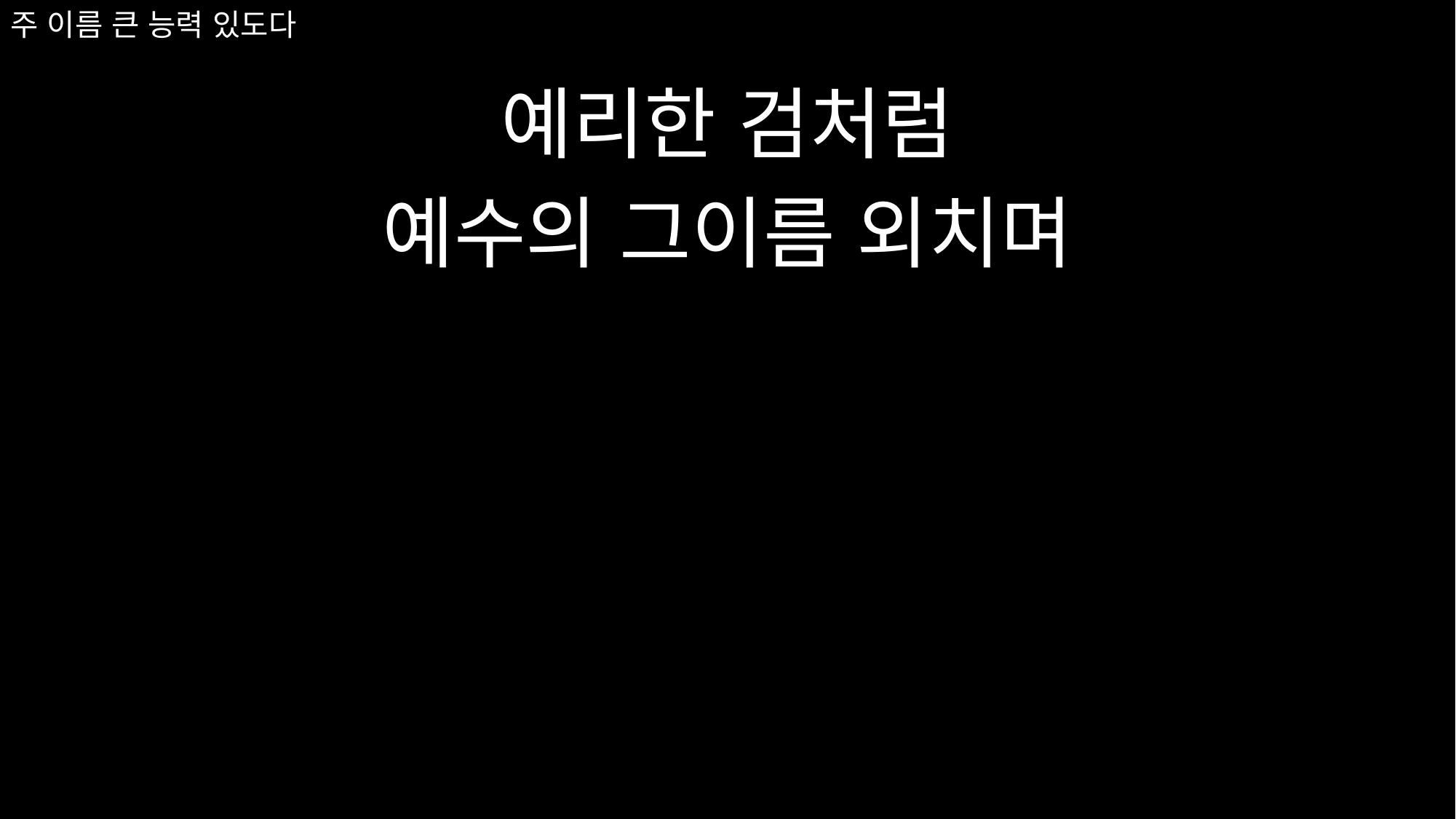

# 주 이름 큰 능력 있도다
예리한 검처럼
예수의 그이름 외치며